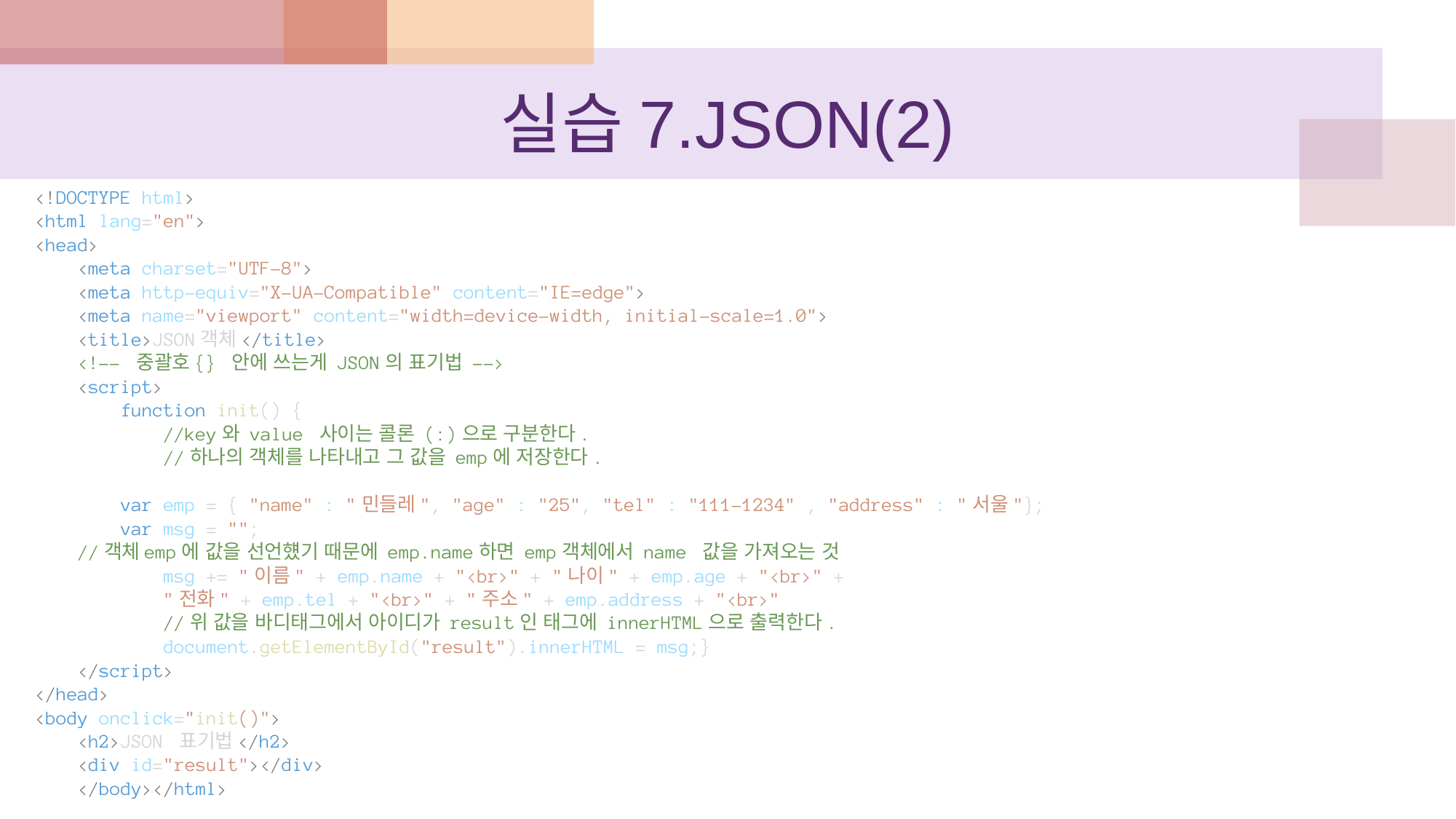

# 실습7.JSON(2)
<!DOCTYPE html>
<html lang="en">
<head>
    <meta charset="UTF-8">
    <meta http-equiv="X-UA-Compatible" content="IE=edge">
    <meta name="viewport" content="width=device-width, initial-scale=1.0">
    <title>JSON객체</title>
    <!-- 중괄호{} 안에 쓰는게 JSON의 표기법 -->
    <script>
        function init() {
            //key와 value 사이는 콜론 (:)으로 구분한다.
            //하나의 객체를 나타내고 그 값을 emp에 저장한다.
        var emp = { "name" : "민들레", "age" : "25", "tel" : "111-1234" , "address" : "서울"};
        var msg = "";
    //객체emp에 값을 선언헀기 때문에 emp.name하면 emp객체에서 name 값을 가져오는 것
            msg += "이름" + emp.name + "<br>" + "나이" + emp.age + "<br>" +
            "전화" + emp.tel + "<br>" + "주소" + emp.address + "<br>"
            //위 값을 바디태그에서 아이디가 result인 태그에 innerHTML으로 출력한다.
            document.getElementById("result").innerHTML = msg;}
    </script>
</head>
<body onclick="init()">
    <h2>JSON 표기법</h2>
    <div id="result"></div>
    </body></html>